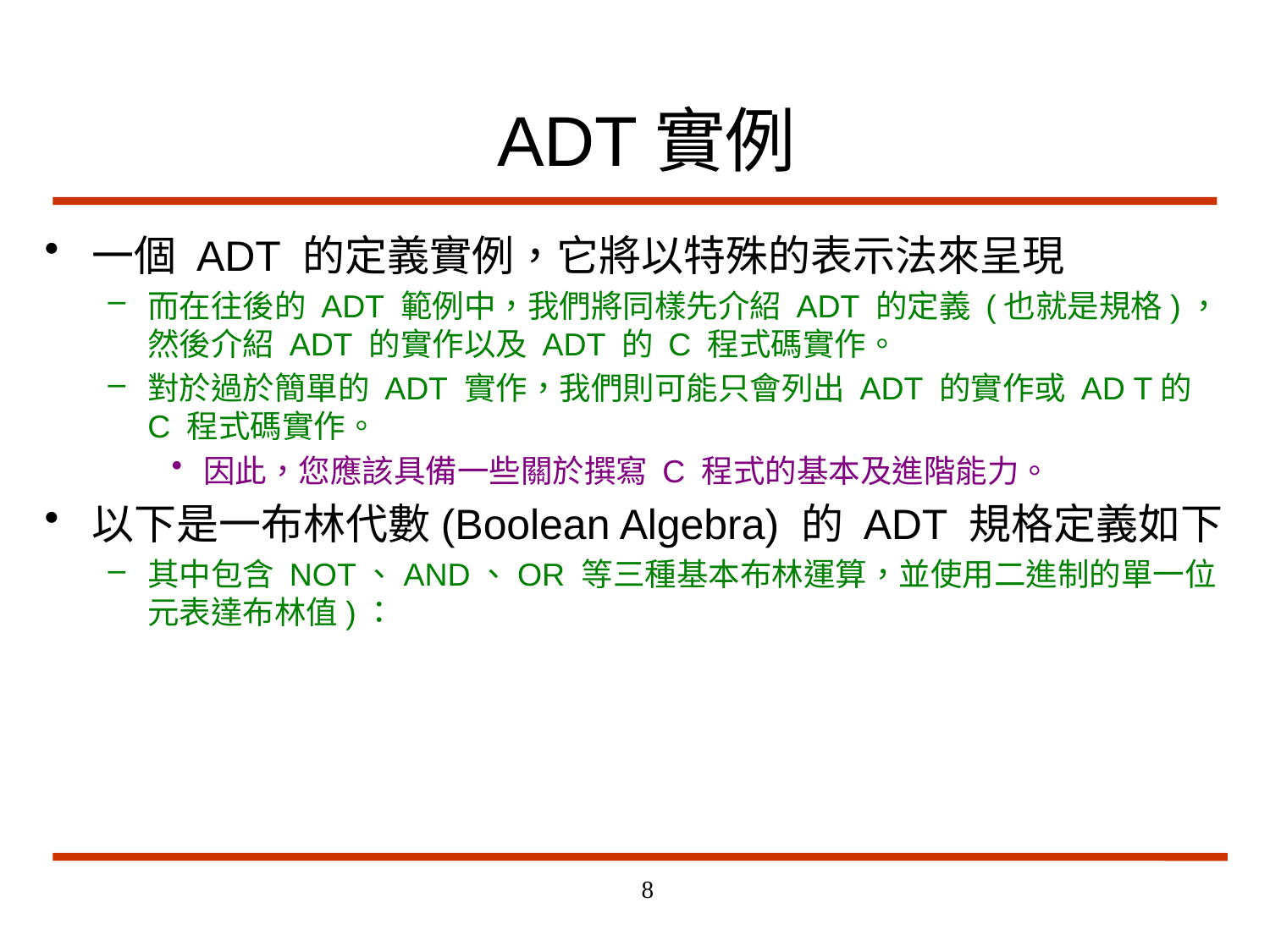

# ADT實例
一個 ADT 的定義實例，它將以特殊的表示法來呈現
而在往後的 ADT 範例中，我們將同樣先介紹 ADT 的定義 (也就是規格)，然後介紹 ADT 的實作以及 ADT 的 C 程式碼實作。
對於過於簡單的 ADT 實作，我們則可能只會列出 ADT 的實作或 AD T的 C 程式碼實作。
因此，您應該具備一些關於撰寫 C 程式的基本及進階能力。
以下是一布林代數(Boolean Algebra) 的 ADT 規格定義如下
其中包含 NOT、AND、OR 等三種基本布林運算，並使用二進制的單一位元表達布林值)：

8